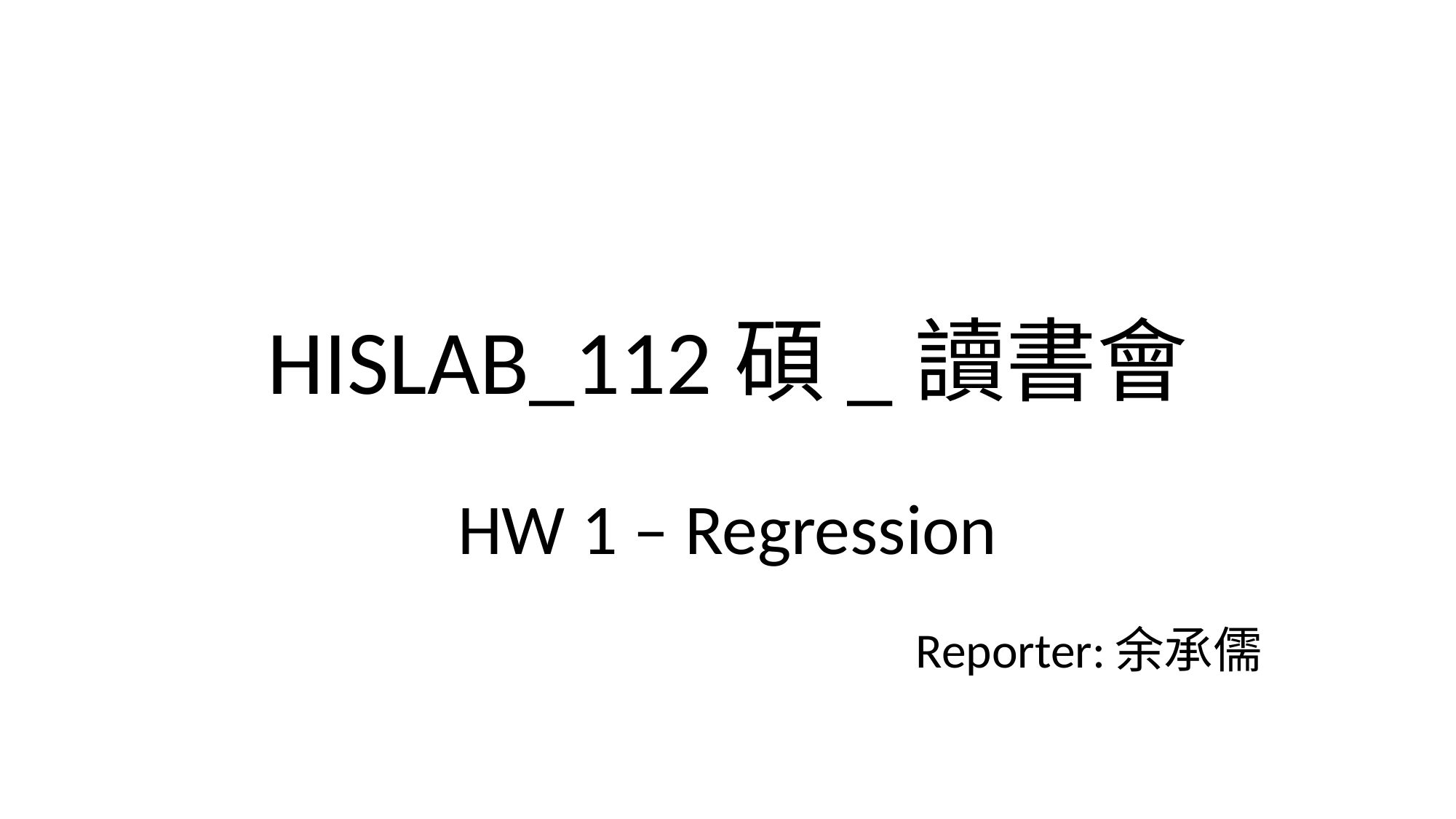

# HISLAB_112碩_讀書會
HW 1 – Regression

Reporter:余承儒